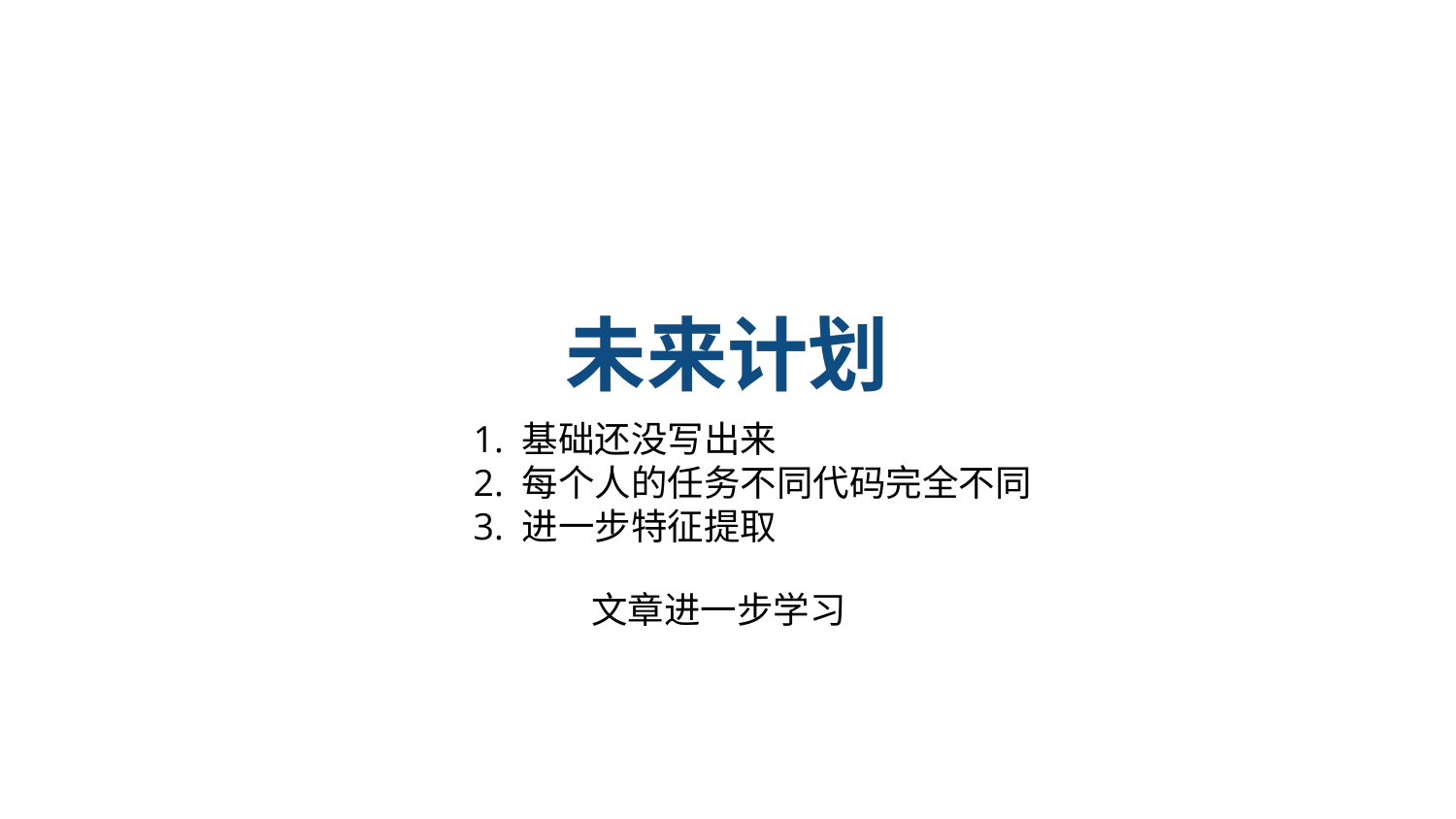

未来计划
1. 基础还没写出来
2. 每个人的任务不同代码完全不同
3. 进一步特征提取
文章进一步学习